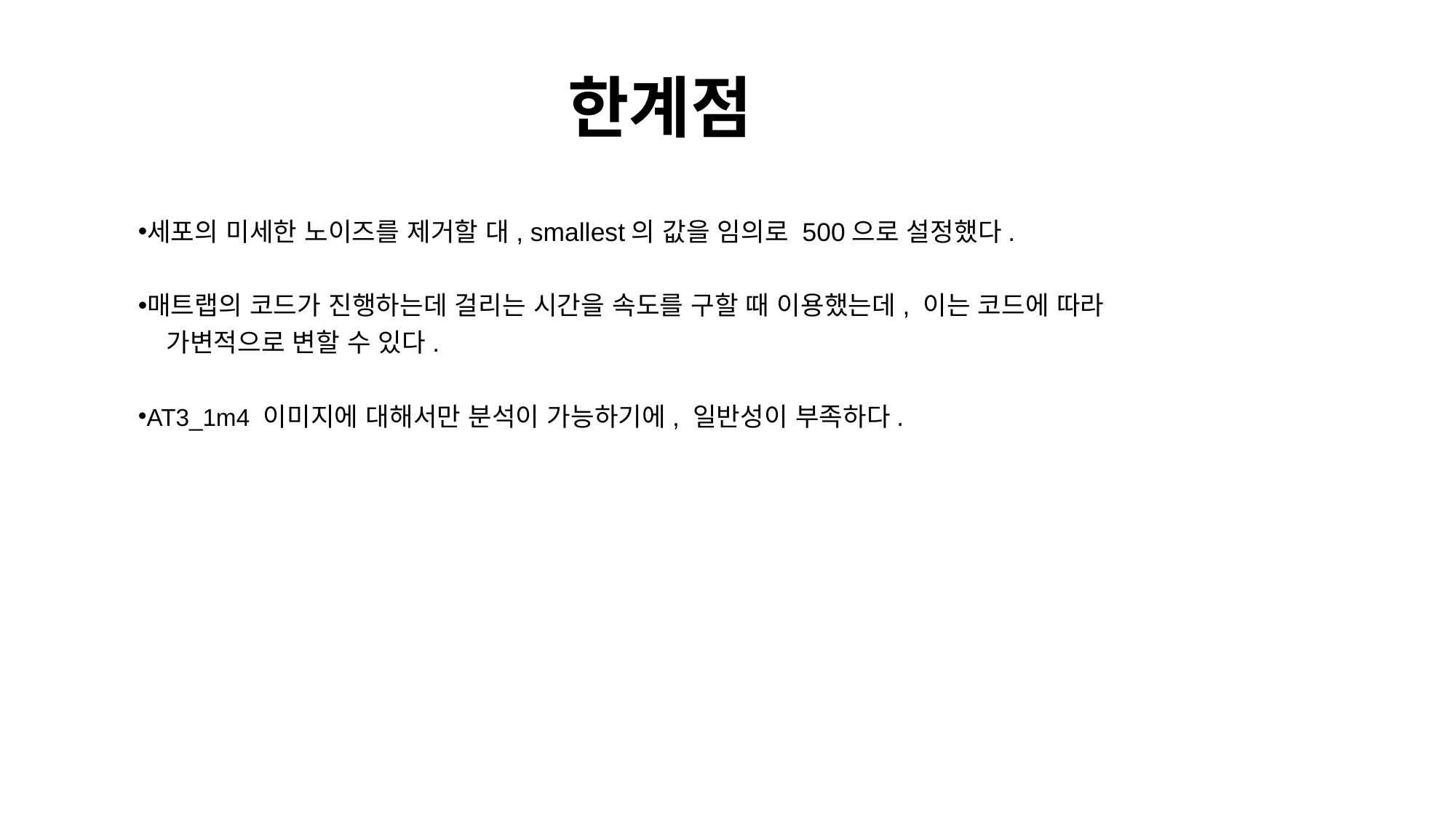

한계점
세포의 미세한 노이즈를 제거할 대, smallest의 값을 임의로 500으로 설정했다.

매트랩의 코드가 진행하는데 걸리는 시간을 속도를 구할 때 이용했는데, 이는 코드에 따라
   가변적으로 변할 수 있다.

AT3_1m4 이미지에 대해서만 분석이 가능하기에, 일반성이 부족하다.